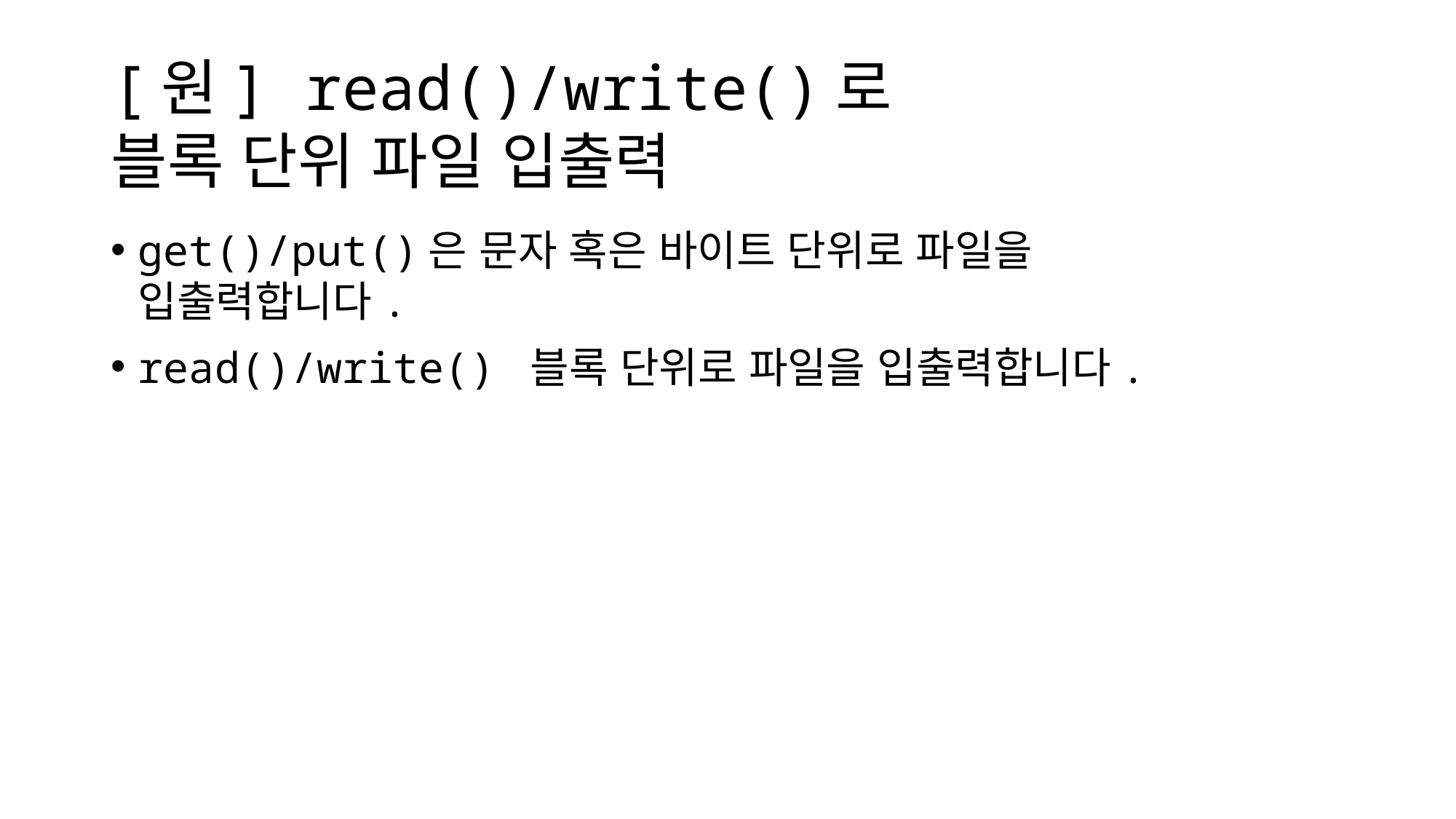

# [원] read()/write()로 블록 단위 파일 입출력
get()/put()은 문자 혹은 바이트 단위로 파일을
입출력합니다.
read()/write() 블록 단위로 파일을 입출력합니다.